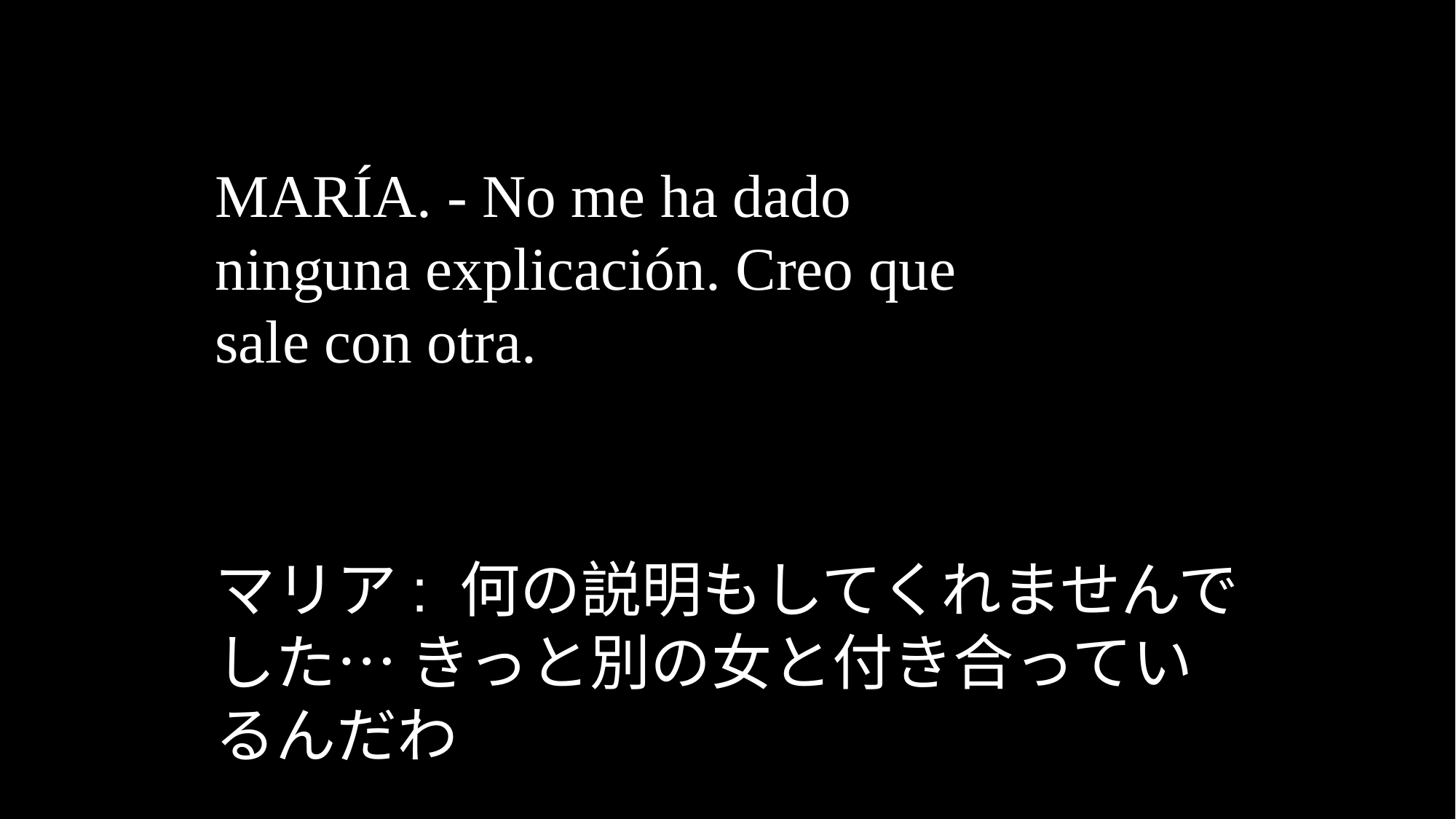

MARÍA. - No me ha dado ninguna explicación. Creo que sale con otra.

マリア: 何の説明もしてくれませんでした… きっと別の女と付き合っているんだわ